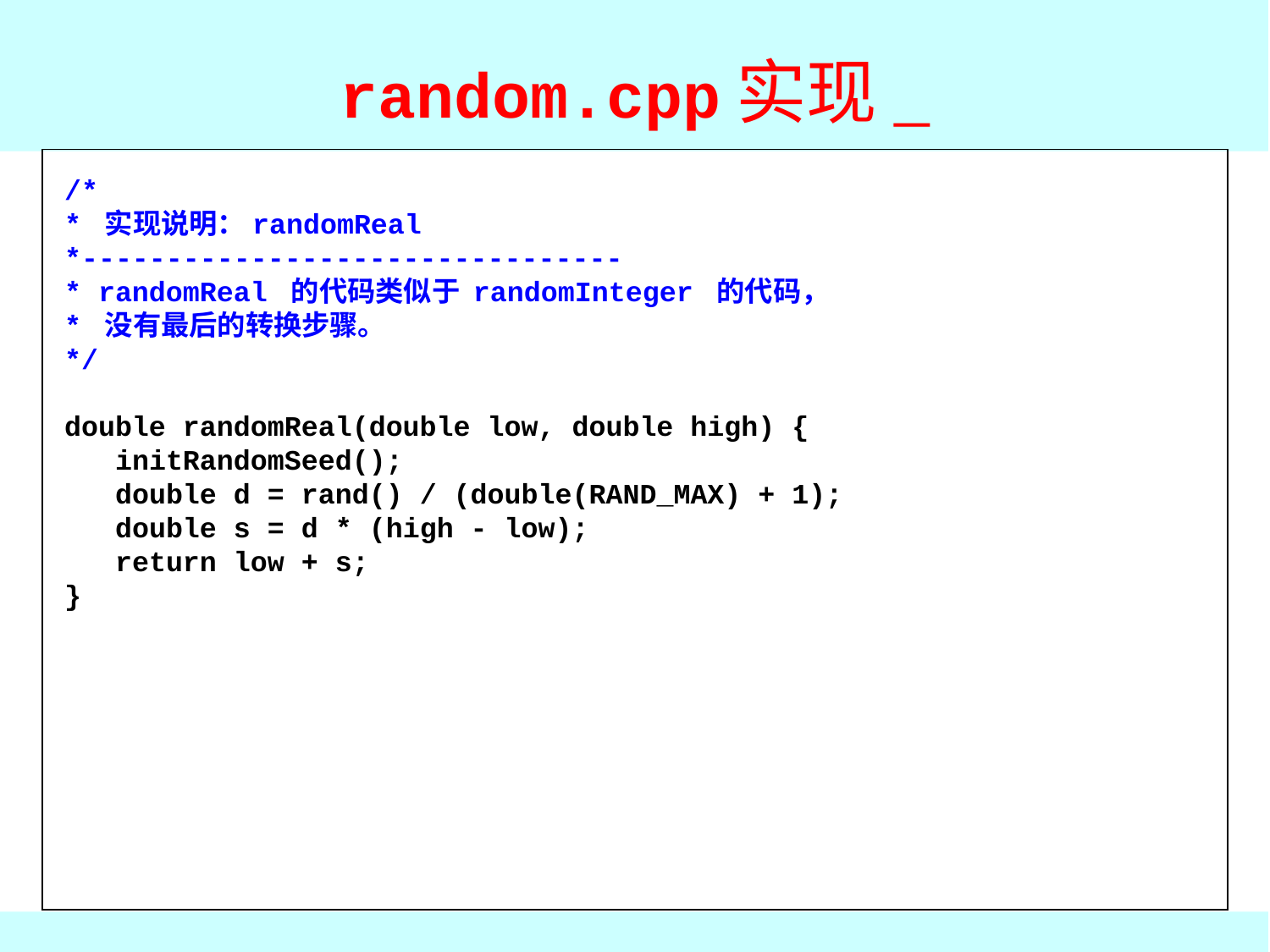

# random.cpp实现_

/*
* 实现说明：randomReal
*--------------------------------
* randomReal 的代码类似于 randomInteger 的代码，
* 没有最后的转换步骤。
*/

double randomReal(double low, double high) {
   initRandomSeed();
   double d = rand() / (double(RAND_MAX) + 1);
   double s = d * (high - low);
   return low + s;
}
/*
* 实现说明： randomInteger
* -----------------------------------
* randomInteger的代码分四步生成数字：
*
* 1.在[0 .. 1)范围内生成一个随机实数d 。
* 2. 将数字缩放到 [0 .. N) 范围内。
* 3. 翻译数字，使范围从低开始。
* 4. 将结果截断为下一个较小的整数。
*
* 实现很复杂，因为两者
* 表达式 RAND_MAX + 1 和表达式 high - low + 1 可以
* 溢出整数范围。
*/

int randomInteger (int low, int high) {
   初始化随机种子（）；
双d = rand() / (双 (RAND_MAX ) + 1);
双s = d * (双 (高) - 低 + 1);
返回int（地板（低+ s））；
}